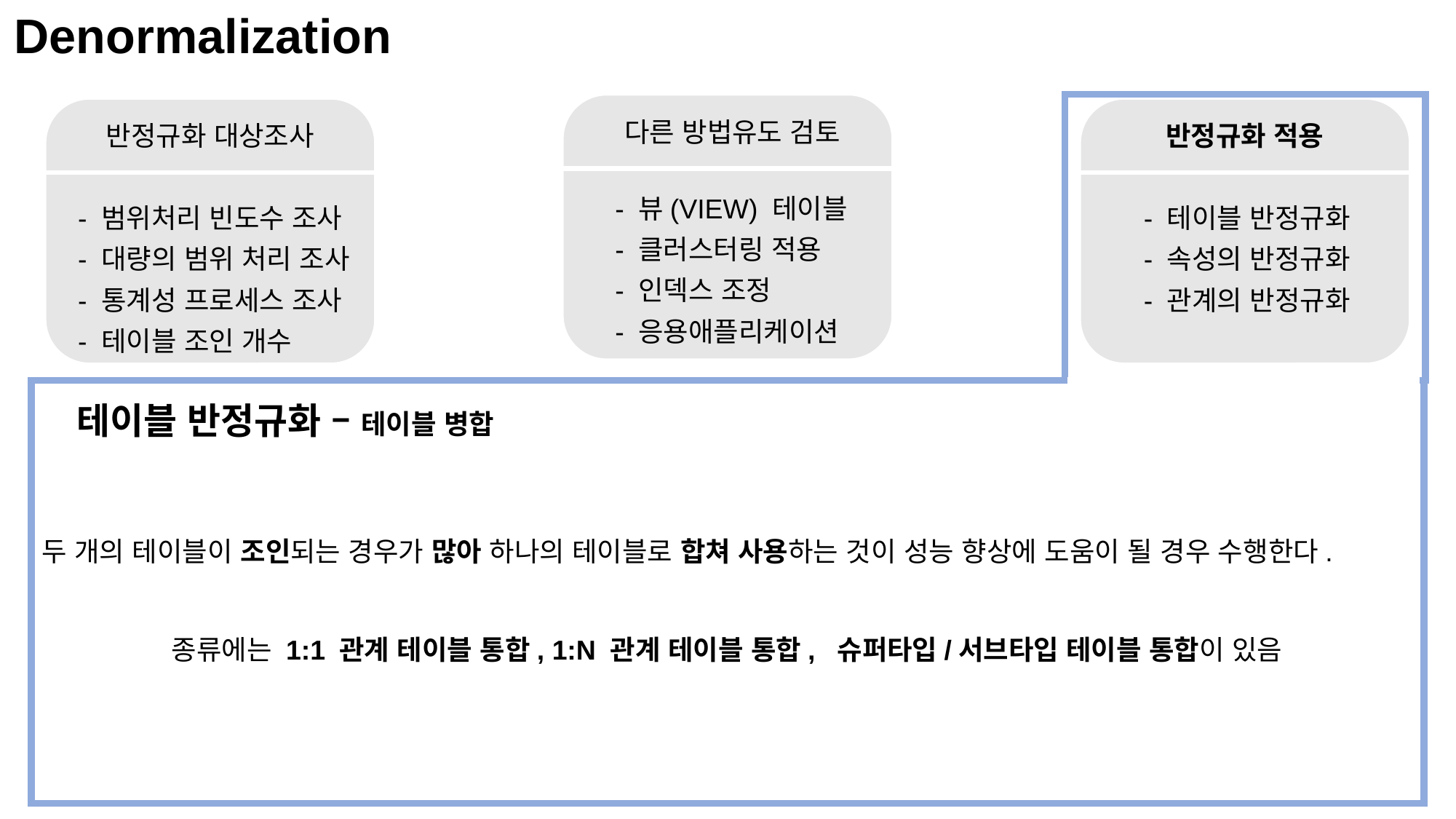

Denormalization

다른 방법유도 검토
반정규화 대상조사
반정규화 적용
 - 뷰(VIEW) 테이블
 - 클러스터링 적용
 - 인덱스 조정
 - 응용애플리케이션
 - 범위처리 빈도수 조사
 - 대량의 범위 처리 조사
 - 통계성 프로세스 조사
 - 테이블 조인 개수
 - 테이블 반정규화
 - 속성의 반정규화
 - 관계의 반정규화

테이블 반정규화 – 테이블 병합
두 개의 테이블이 조인되는 경우가 많아 하나의 테이블로 합쳐 사용하는 것이 성능 향상에 도움이 될 경우 수행한다.
종류에는 1:1 관계 테이블 통합, 1:N 관계 테이블 통합,  슈퍼타입/서브타입 테이블 통합이 있음